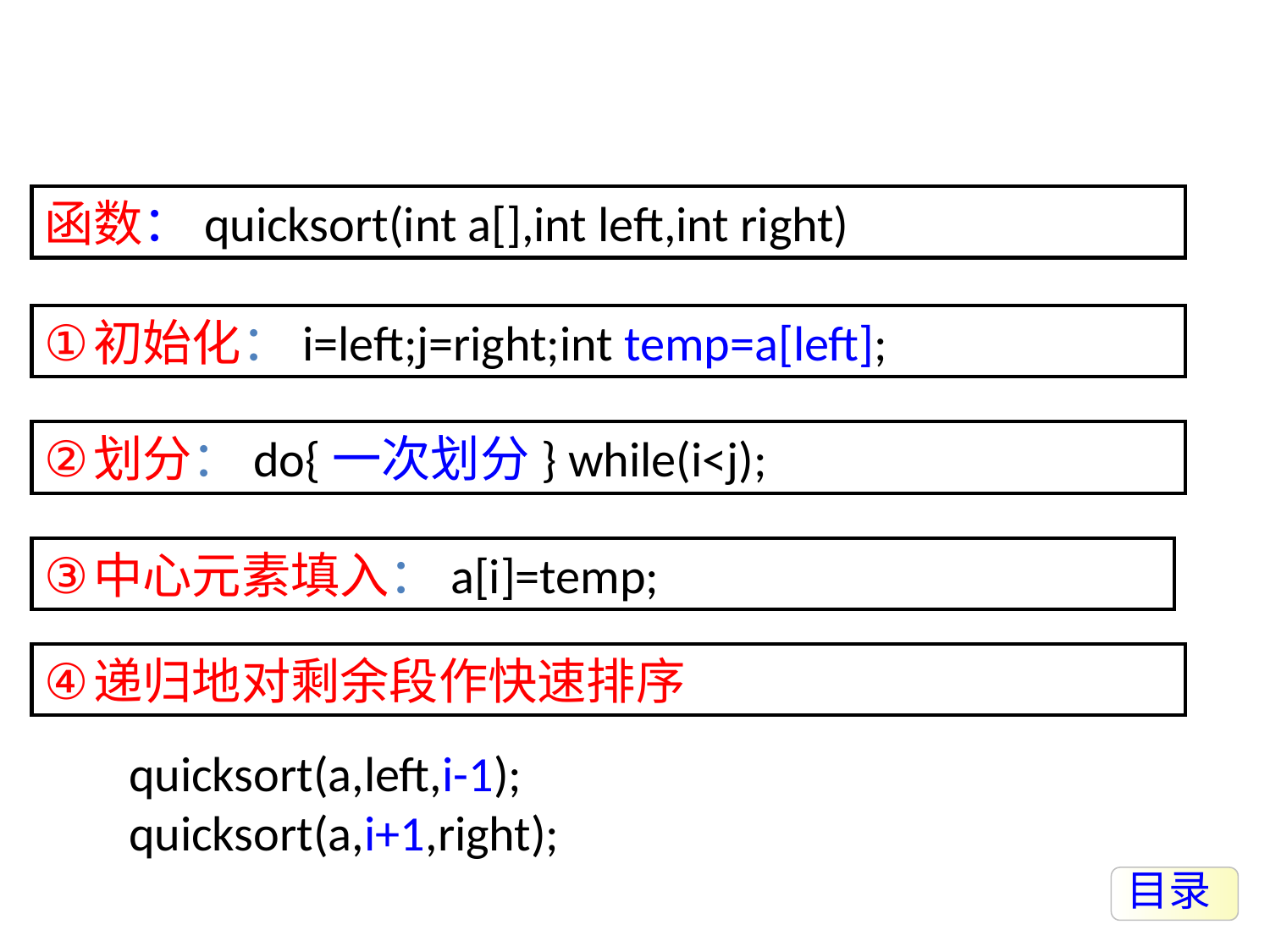

函数：quicksort(int a[],int left,int right)
初始化：i=left;j=right;int temp=a[left];
划分：do{一次划分} while(i<j);
中心元素填入：a[i]=temp;
递归地对剩余段作快速排序
quicksort(a,left,i-1);
quicksort(a,i+1,right);
目录